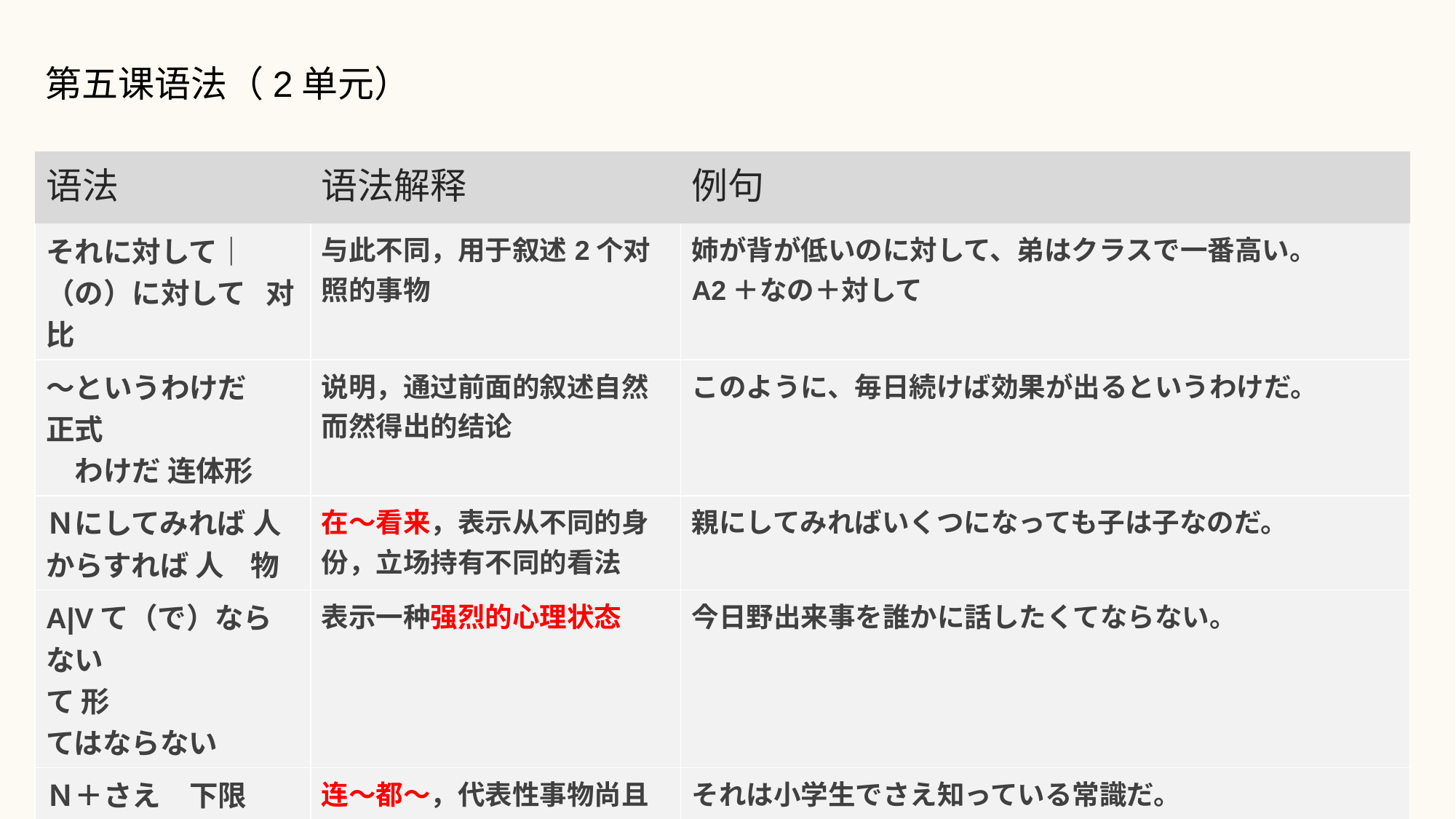

第五课语法（2单元）
| 语法 | 语法解释 | 例句 |
| --- | --- | --- |
| それに対して｜（の）に対して 对比 | 与此不同，用于叙述2个对照的事物 | 姉が背が低いのに対して、弟はクラスで一番高い。 A2＋なの＋対して |
| ～というわけだ　正式 　わけだ 连体形 | 说明，通过前面的叙述自然而然得出的结论 | このように、毎日続けば効果が出るというわけだ。 |
| Ｎにしてみれば 人 からすれば 人 物 | 在～看来，表示从不同的身份，立场持有不同的看法 | 親にしてみればいくつになっても子は子なのだ。 |
| A|Vて（で）ならない て 形 てはならない | 表示一种强烈的心理状态 | 今日野出来事を誰かに話したくてならない。 |
| Ｎ＋さえ　下限 まで 上限 | 连～都～，代表性事物尚且如此其它自不必说 | それは小学生でさえ知っている常識だ。 |
| Ｖるまでもない | 表示没有必要做到那个程度，没有必要 | メールで連絡すればいい。技わず会って話すまでもない。 |